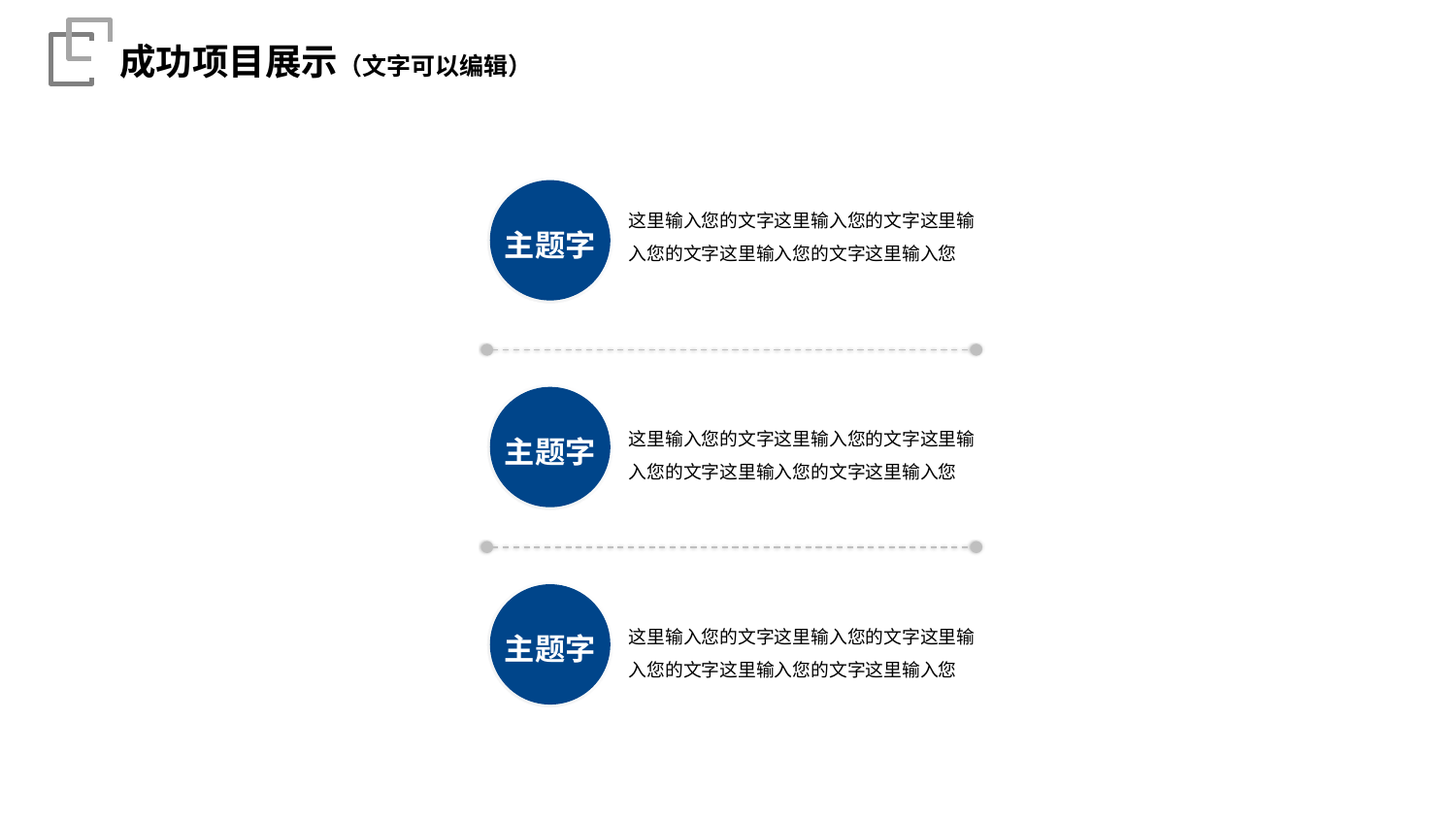

成功项目展示（文字可以编辑）

主题字
这里输入您的文字这里输入您的文字这里输入您的文字这里输入您的文字这里输入您

主题字
这里输入您的文字这里输入您的文字这里输入您的文字这里输入您的文字这里输入您

主题字
这里输入您的文字这里输入您的文字这里输入您的文字这里输入您的文字这里输入您